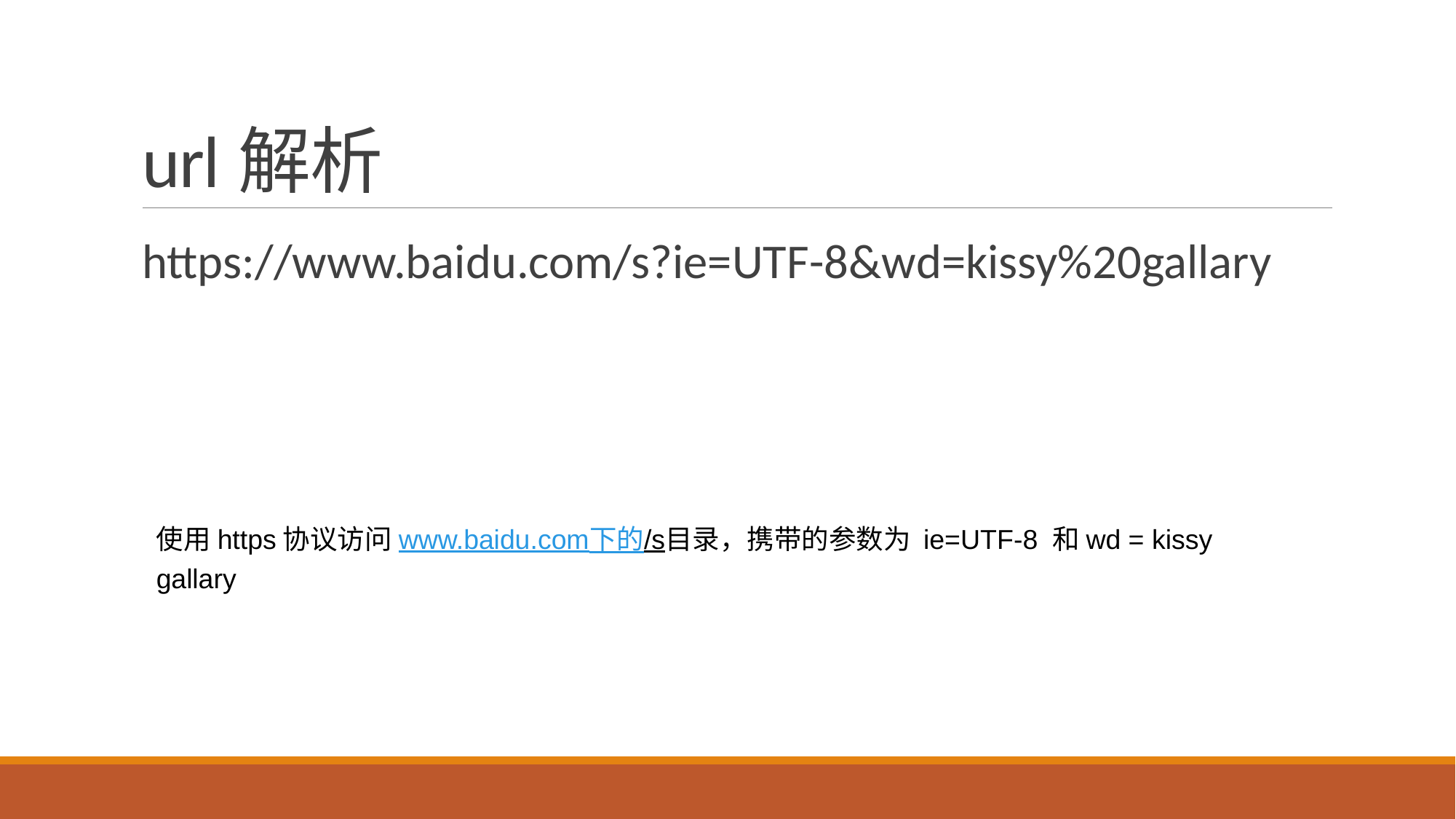

# url解析
https://www.baidu.com/s?ie=UTF-8&wd=kissy%20gallary
使用https协议访问www.baidu.com下的/s目录，携带的参数为 ie=UTF-8 和wd = kissy gallary